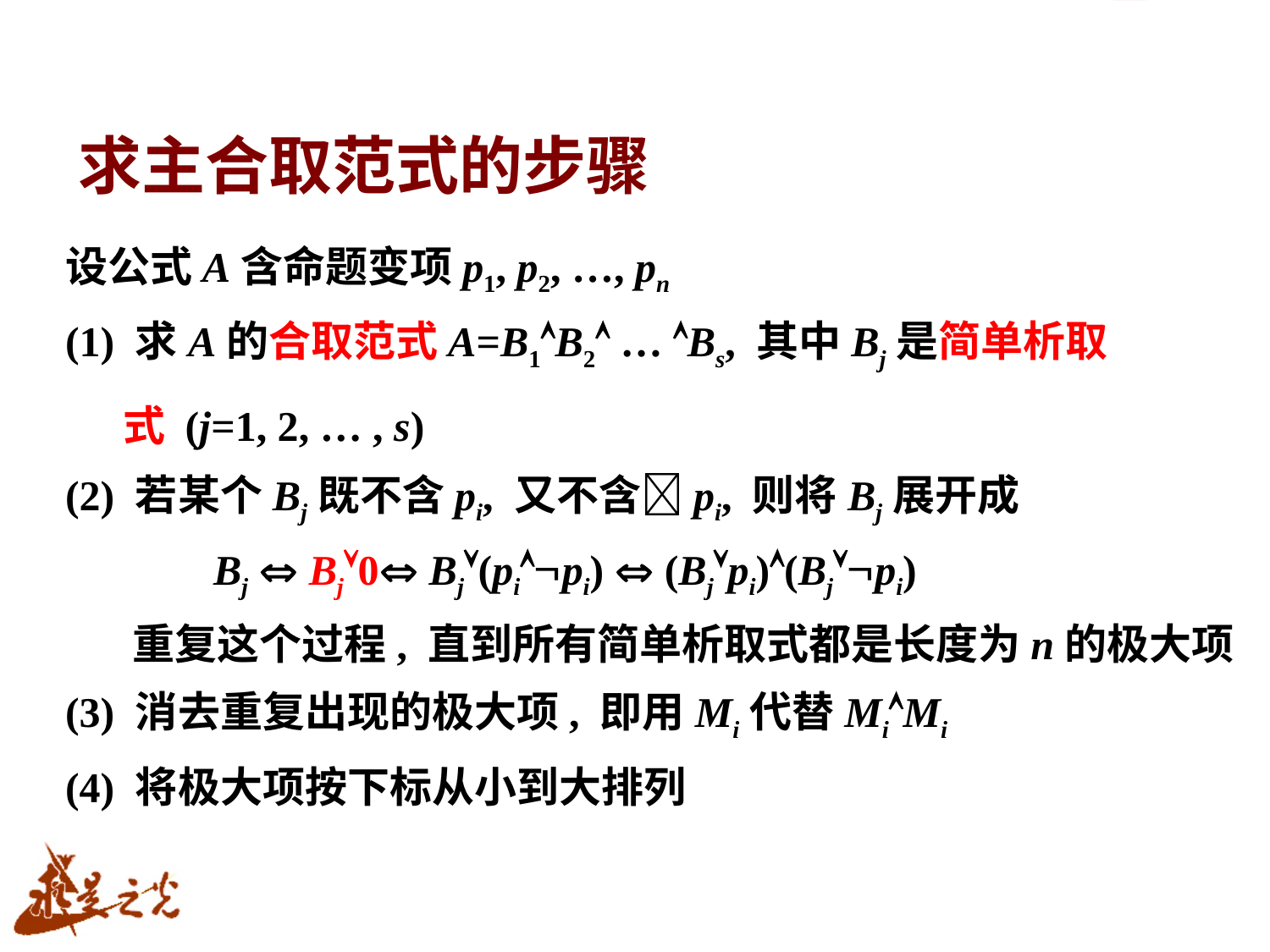

# 求主合取范式的步骤
设公式A含命题变项p1, p2, …, pn
(1) 求A的合取范式A=B1∧B2∧ … ∧Bs, 其中Bj是简单析取
     式 (j=1, 2, … , s)
(2) 若某个Bj既不含pi, 又不含¬pi, 则将Bj展开成
              Bj ⇔ Bj∨0⇔ Bj∨(pi∧¬pi) ⇔ (Bj∨pi)∧(Bj∨¬pi)
      重复这个过程, 直到所有简单析取式都是长度为n的极大项
(3) 消去重复出现的极大项, 即用Mi代替Mi∧Mi
(4) 将极大项按下标从小到大排列
11